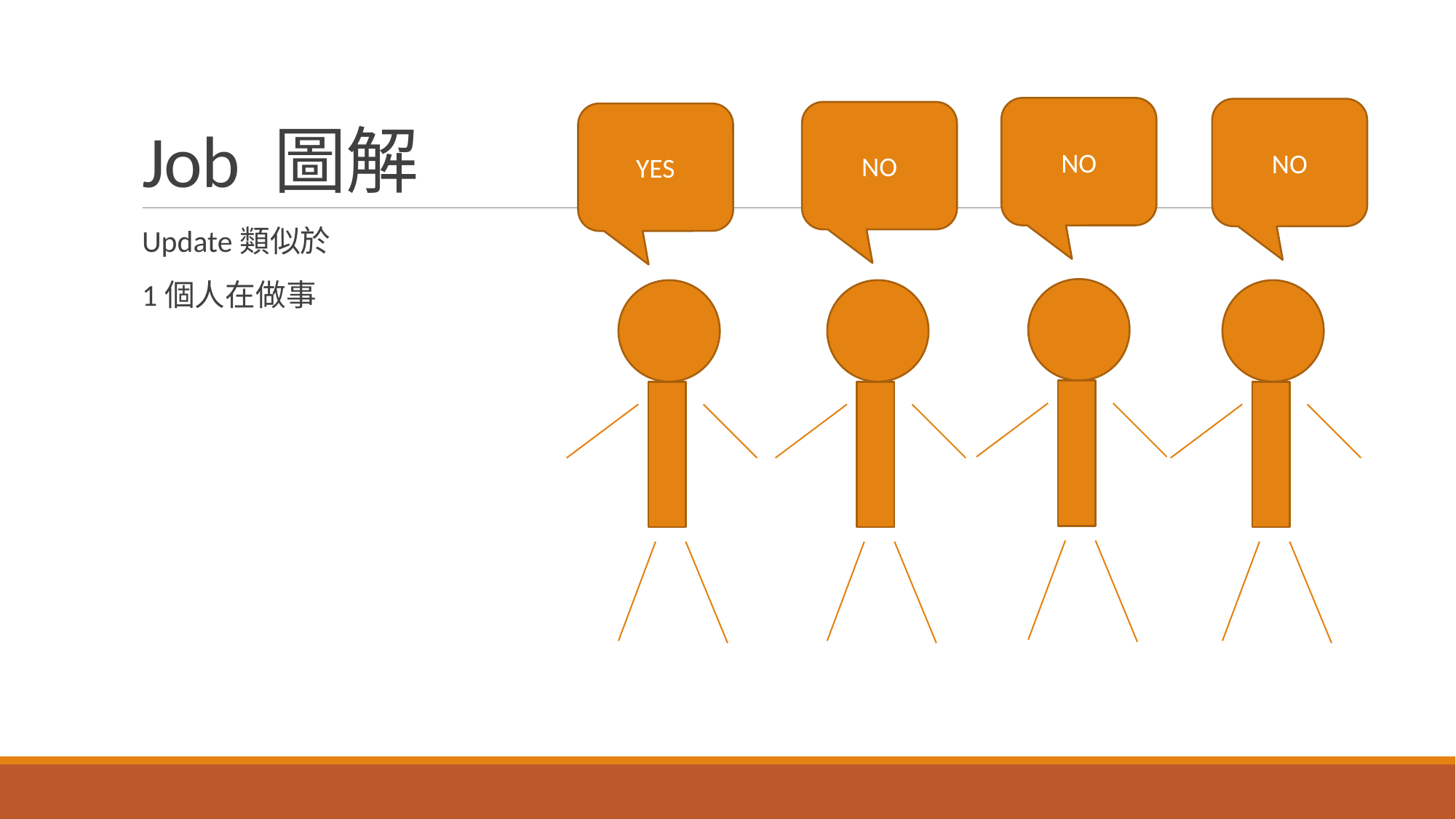

# Job 圖解
NO
NO
NO
YES
Update類似於
1個人在做事